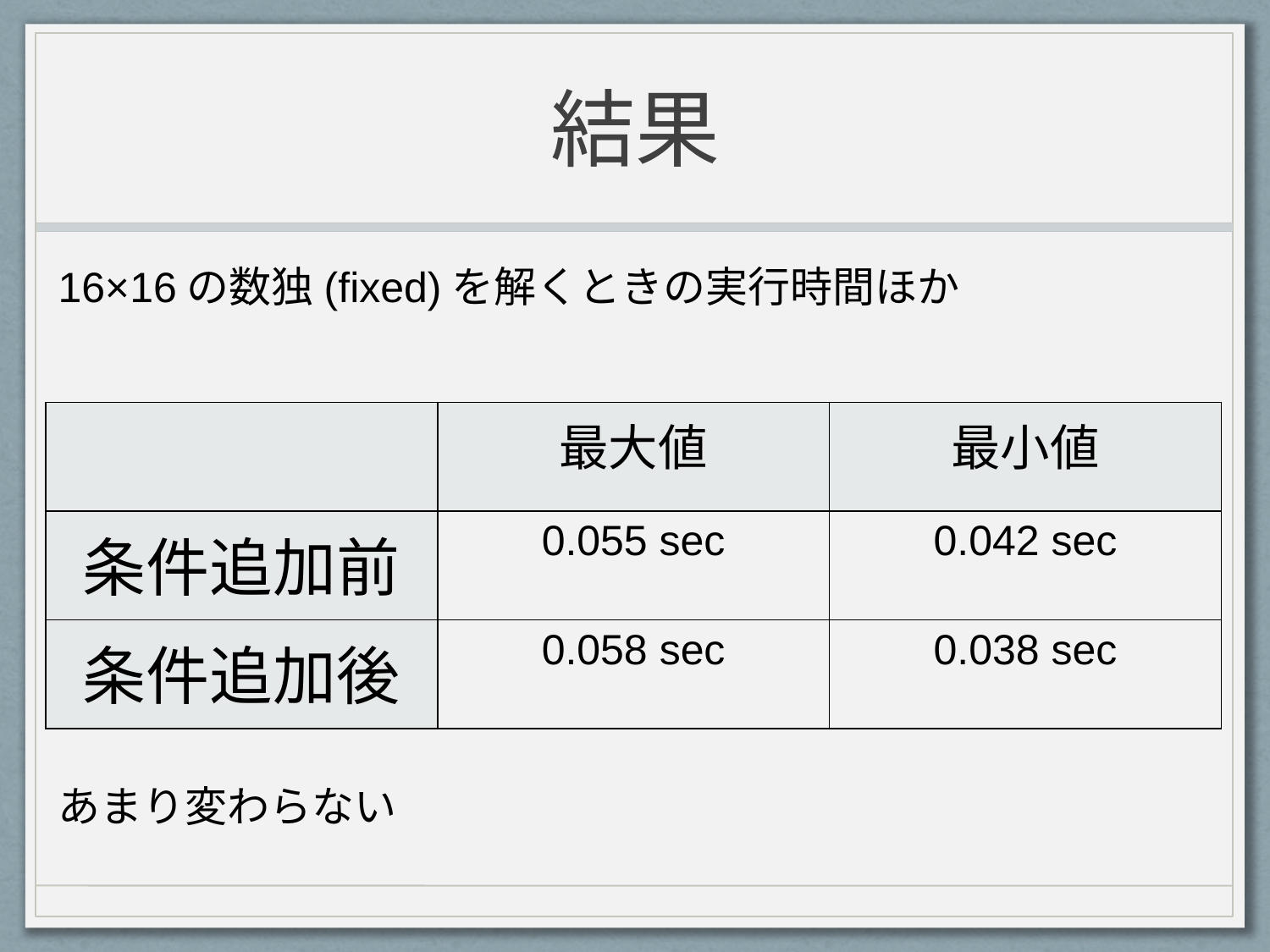

# 結果
16×16の数独(fixed)を解くときの実行時間ほか
|  | 最大値 | 最小値 |
| --- | --- | --- |
| 条件追加前 | 0.055 sec | 0.042 sec |
| 条件追加後 | 0.058 sec | 0.038 sec |
あまり変わらない